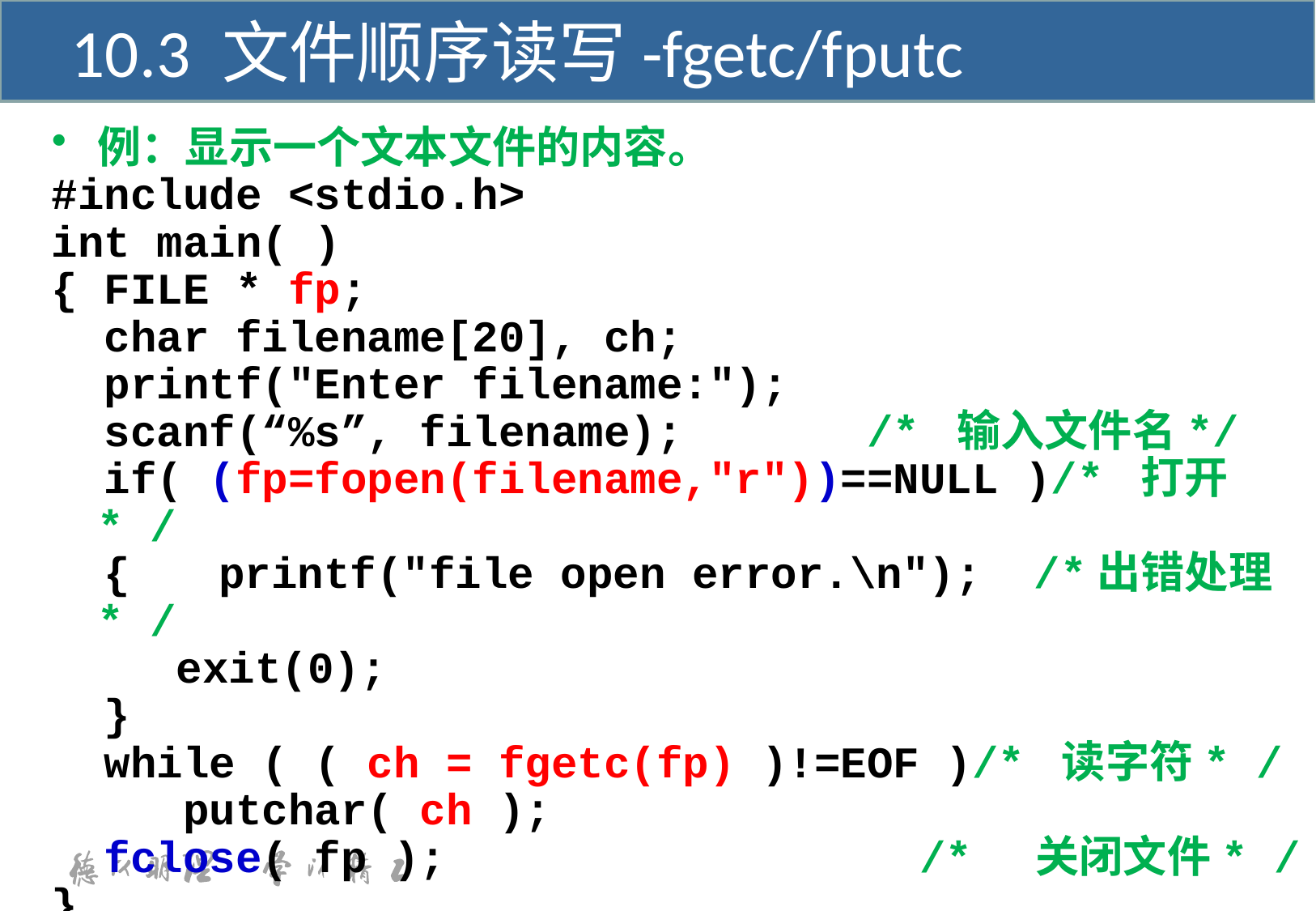

10.3 文件顺序读写-fgetc/fputc
例：显示一个文本文件的内容。
#include <stdio.h>
int main( )
{ FILE * fp;
  char filename[20], ch;
  printf("Enter filename:");
  scanf(“%s”, filename);       /* 输入文件名*/
  if( (fp=fopen(filename,"r"))==NULL )/* 打开* /
  {	printf("file open error.\n");  /*出错处理* /
	   exit(0);
  }
  while ( ( ch = fgetc(fp) )!=EOF )/* 读字符* /
     putchar( ch );
  fclose( fp );                  /*  关闭文件* /
}